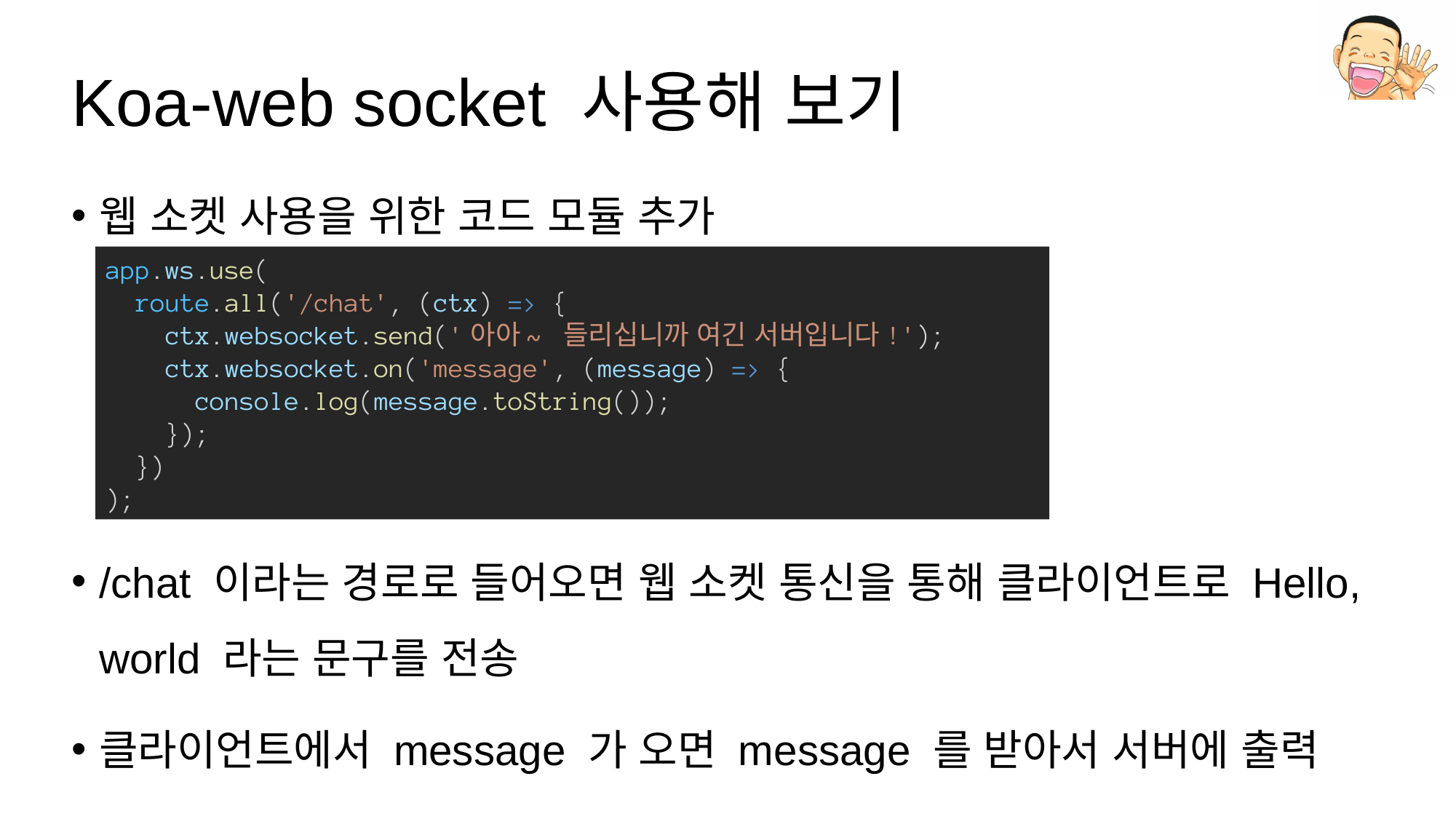

# Koa-web socket 사용해 보기
웹 소켓 사용을 위한 코드 모듈 추가

/chat 이라는 경로로 들어오면 웹 소켓 통신을 통해 클라이언트로 Hello, world 라는 문구를 전송
클라이언트에서 message 가 오면 message 를 받아서 서버에 출력

app.ws.use(
  route.all('/chat', (ctx) => {
    ctx.websocket.send('아아~ 들리십니까 여긴 서버입니다!');
    ctx.websocket.on('message', (message) => {
      console.log(message.toString());
    });
  })
);